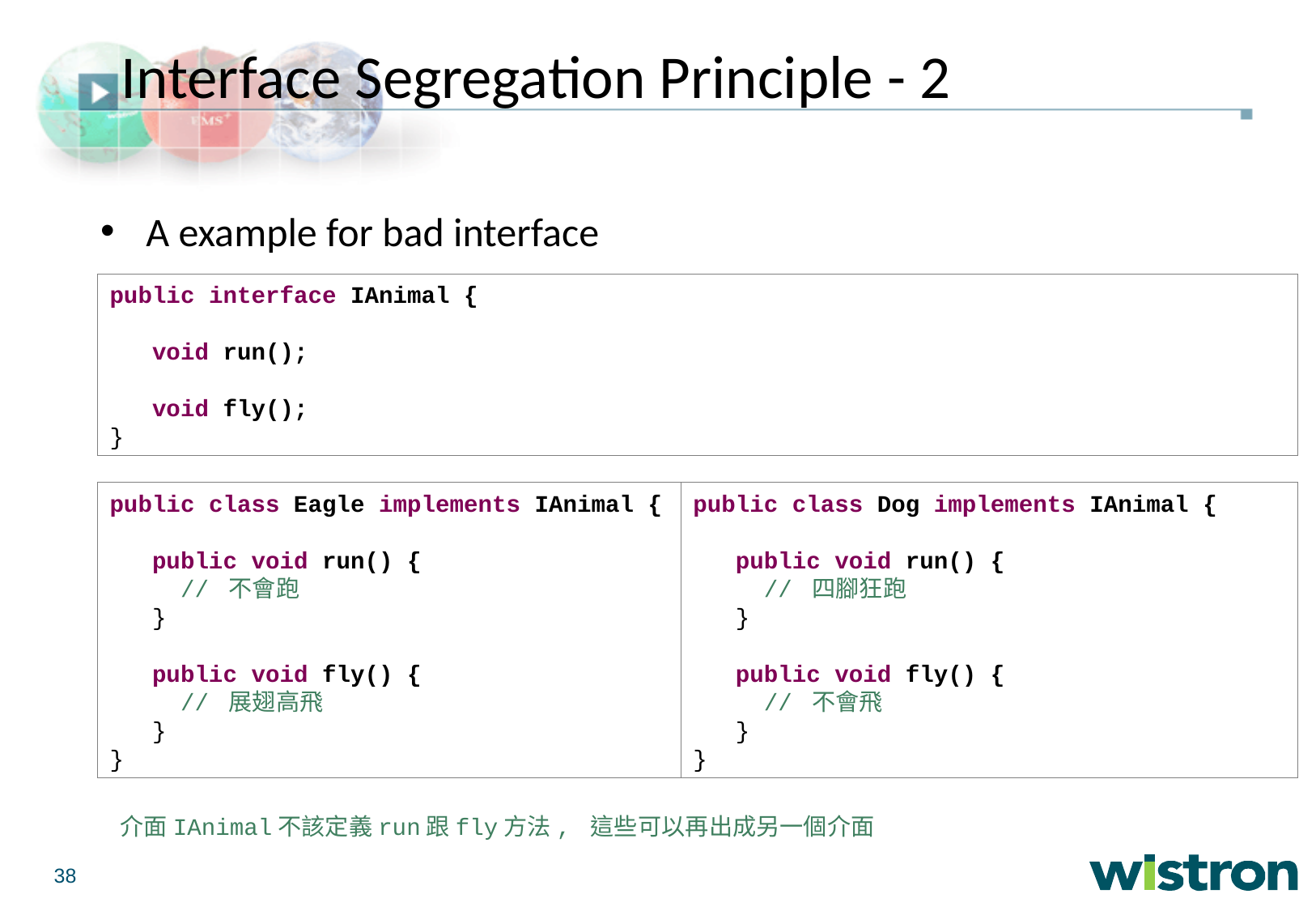

Interface Segregation Principle - 2
A example for bad interface
public interface IAnimal {

   void run();

   void fly();
}
public class Eagle implements IAnimal {

   public void run() {
     // 不會跑
   }

   public void fly() {
     // 展翅高飛
   }
}
public class Dog implements IAnimal {

   public void run() {
     // 四腳狂跑
   }

   public void fly() {
     // 不會飛
   }
}
介面IAnimal不該定義run跟fly方法, 這些可以再出成另一個介面